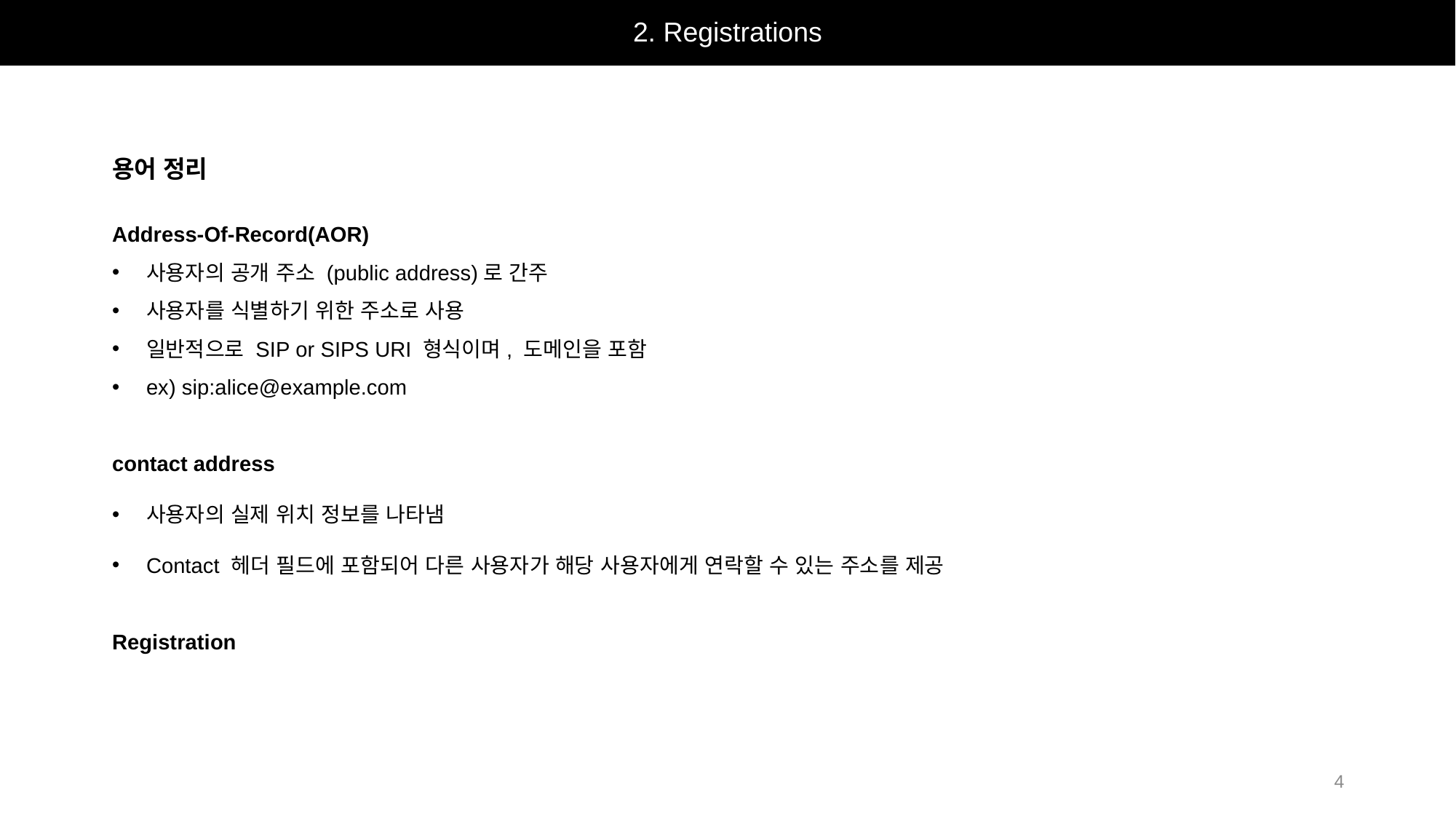

# 2. Registrations
용어 정리

Address-Of-Record(AOR)
사용자의 공개 주소 (public address)로 간주
사용자를 식별하기 위한 주소로 사용
일반적으로 SIP or SIPS URI 형식이며, 도메인을 포함
ex) sip:alice@example.com

contact address

사용자의 실제 위치 정보를 나타냄

Contact 헤더 필드에 포함되어 다른 사용자가 해당 사용자에게 연락할 수 있는 주소를 제공

Registration

4